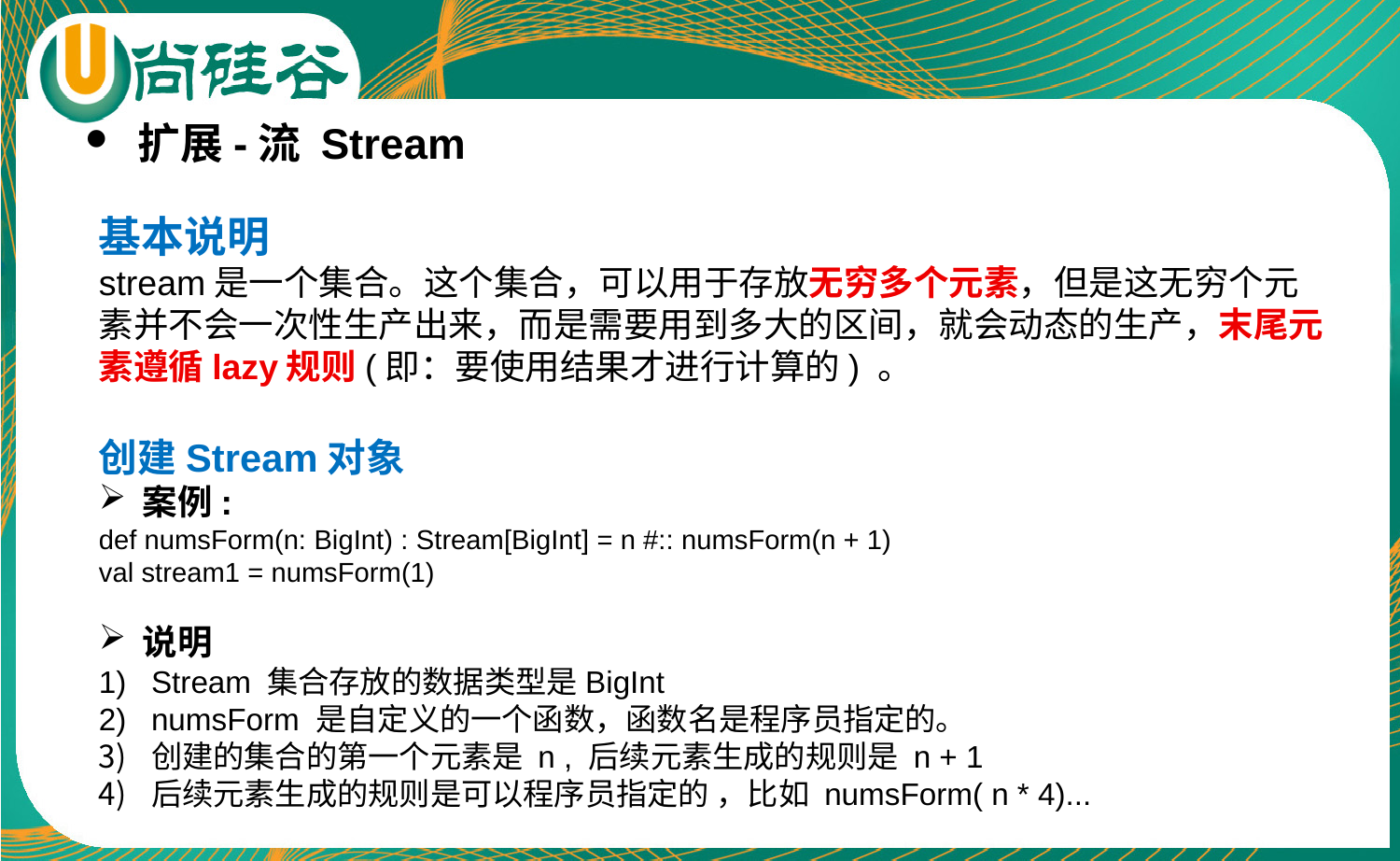

扩展-流 Stream

基本说明
stream是一个集合。这个集合，可以用于存放无穷多个元素，但是这无穷个元素并不会一次性生产出来，而是需要用到多大的区间，就会动态的生产，末尾元素遵循lazy规则(即：要使用结果才进行计算的) 。

创建Stream对象
案例:
def numsForm(n: BigInt) : Stream[BigInt] = n #:: numsForm(n + 1)
val stream1 = numsForm(1)
说明
Stream 集合存放的数据类型是BigInt
numsForm 是自定义的一个函数，函数名是程序员指定的。
创建的集合的第一个元素是 n , 后续元素生成的规则是 n + 1
后续元素生成的规则是可以程序员指定的 ，比如 numsForm( n * 4)...